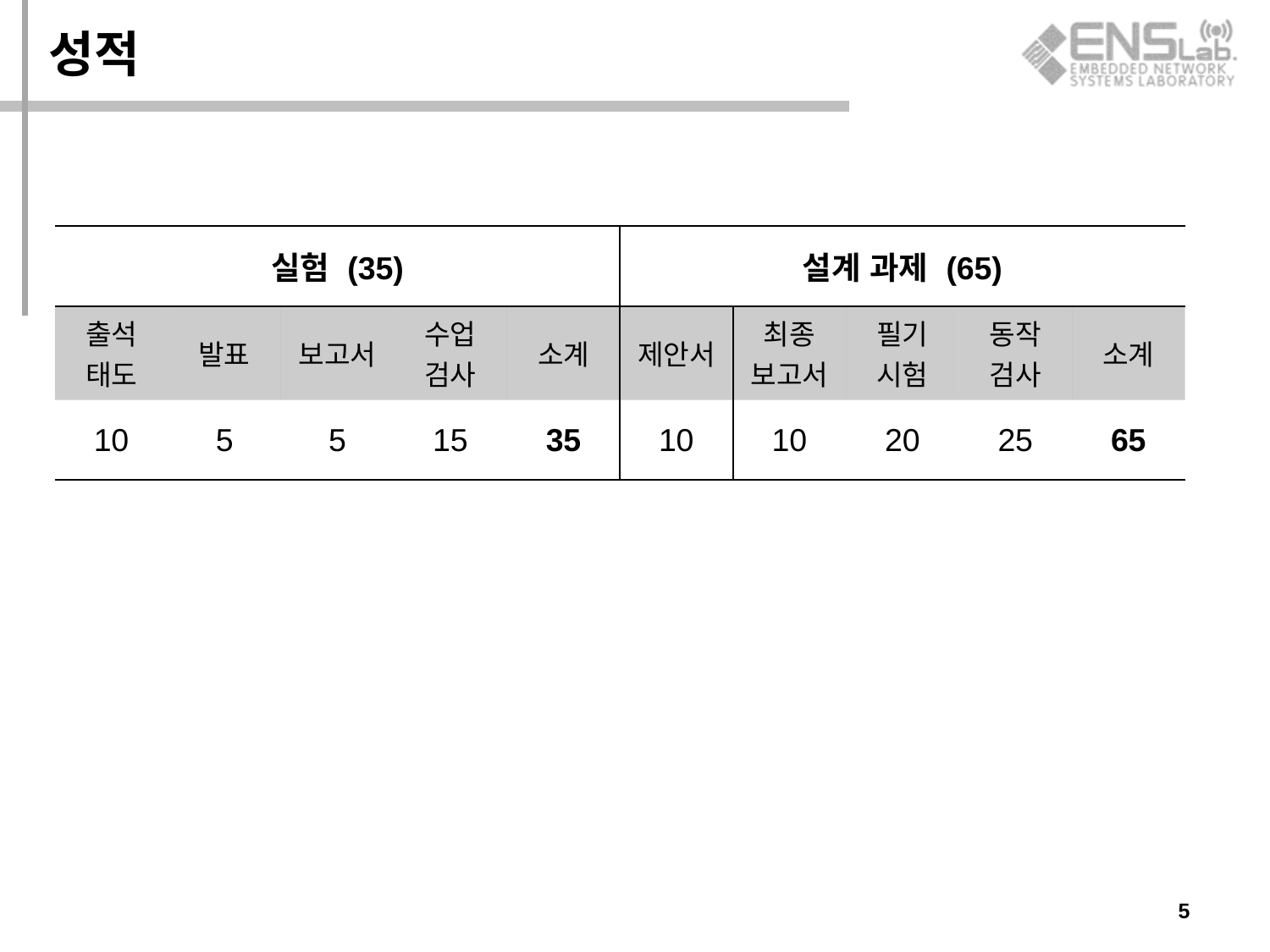

# 성적
| 실험 (35) |  |  |  |  | 설계 과제 (65) |  |  |  |  |
| --- | --- | --- | --- | --- | --- | --- | --- | --- | --- |
| 출석 태도 | 발표 | 보고서 | 수업 검사 | 소계 | 제안서 | 최종 보고서 | 필기 시험 | 동작 검사 | 소계 |
| 10 | 5 | 5 | 15 | 35 | 10 | 10 | 20 | 25 | 65 |
5